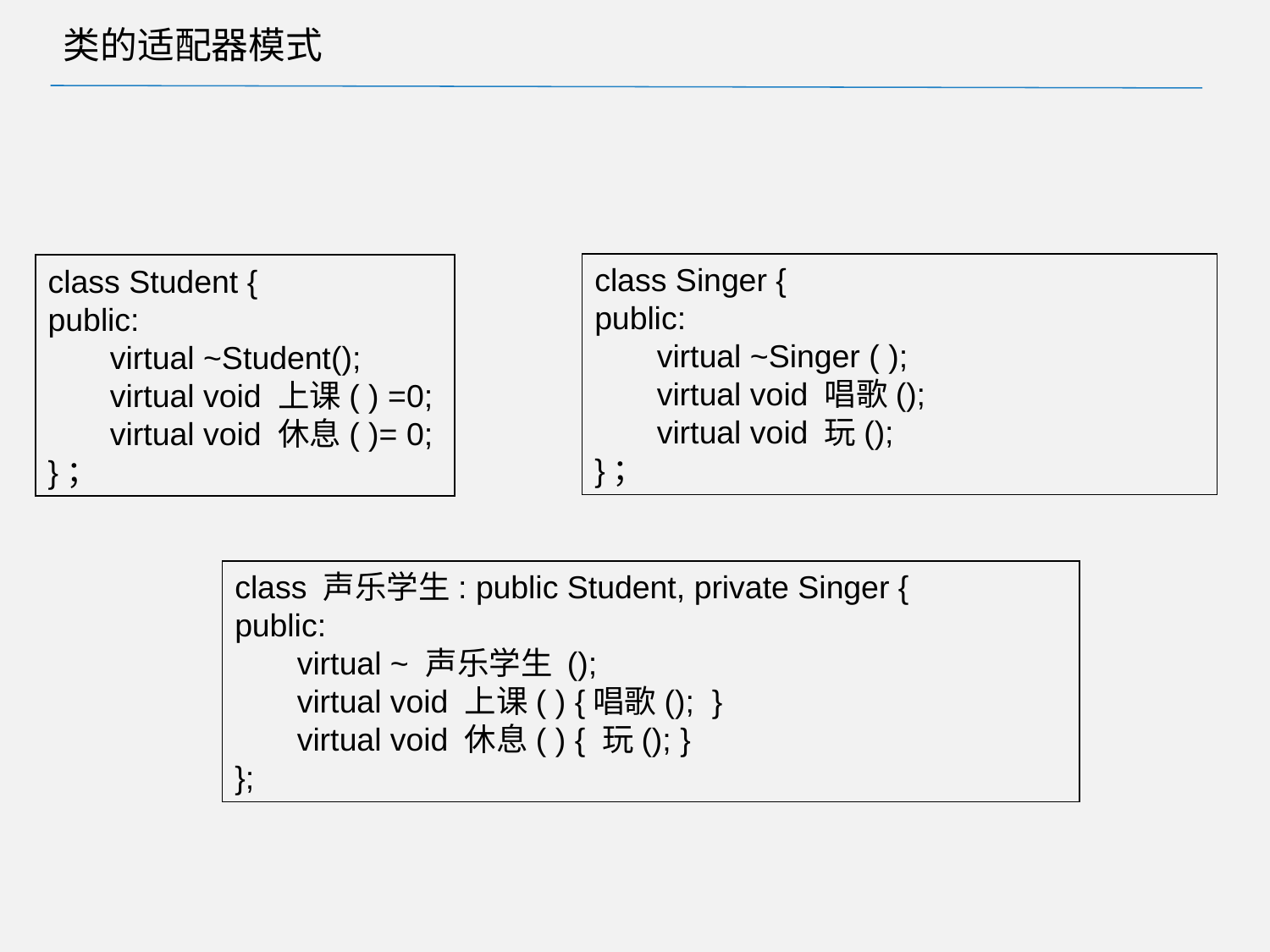

# 类的适配器模式
class Student {
public:
       virtual ~Student();
       virtual void 上课( ) =0;
       virtual void 休息( )= 0;
}；
class Singer {
public:
       virtual ~Singer ( );
       virtual void 唱歌();
       virtual void 玩();
}；
class 声乐学生: public Student, private Singer {
public:
       virtual ~ 声乐学生 ();
       virtual void 上课( ) {唱歌();  }
       virtual void 休息( ) { 玩(); }
};